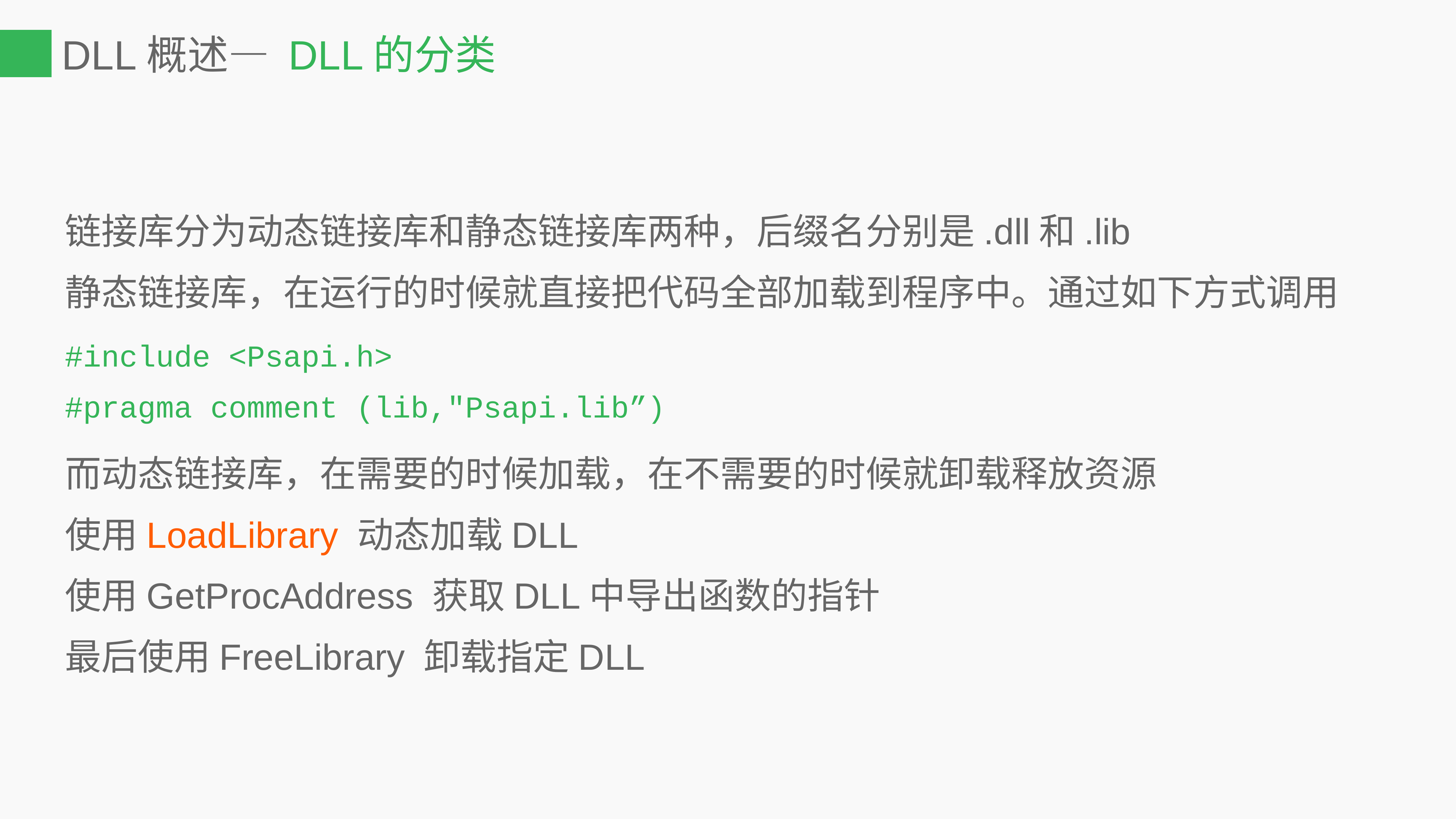

# DLL概述— DLL的分类
链接库分为动态链接库和静态链接库两种，后缀名分别是.dll和.lib
静态链接库，在运行的时候就直接把代码全部加载到程序中。通过如下方式调用
#include <Psapi.h>
#pragma comment (lib,"Psapi.lib”)
而动态链接库，在需要的时候加载，在不需要的时候就卸载释放资源
使用LoadLibrary 动态加载DLL
使用GetProcAddress 获取DLL中导出函数的指针
最后使用FreeLibrary 卸载指定DLL